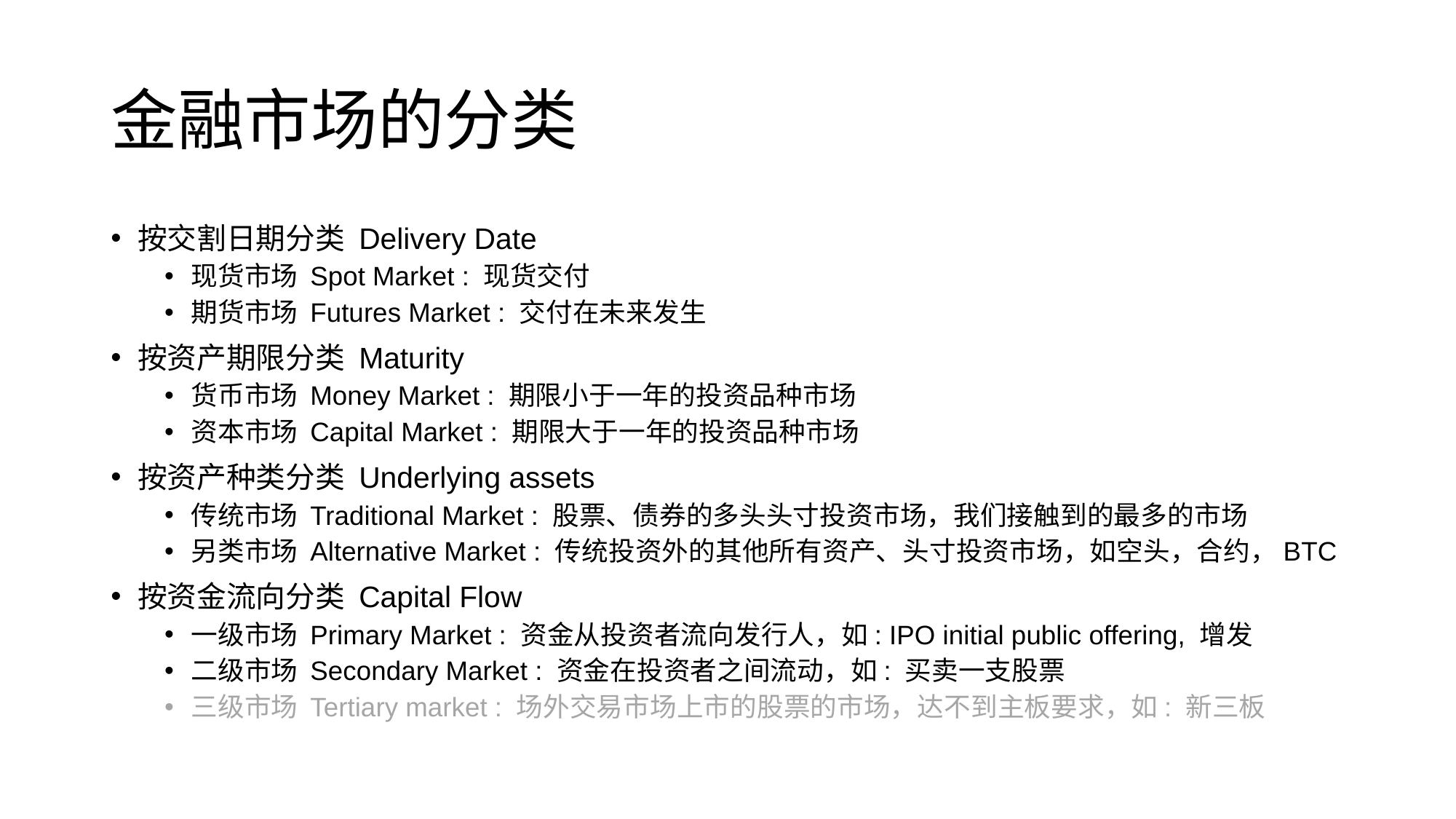

# 金融市场的分类
按交割日期分类 Delivery Date
现货市场 Spot Market : 现货交付
期货市场 Futures Market : 交付在未来发生
按资产期限分类 Maturity
货币市场 Money Market : 期限小于一年的投资品种市场
资本市场 Capital Market : 期限大于一年的投资品种市场
按资产种类分类 Underlying assets
传统市场 Traditional Market : 股票、债券的多头头寸投资市场，我们接触到的最多的市场
另类市场 Alternative Market : 传统投资外的其他所有资产、头寸投资市场，如空头，合约，BTC
按资金流向分类 Capital Flow
一级市场 Primary Market : 资金从投资者流向发行人，如: IPO initial public offering, 增发
二级市场 Secondary Market : 资金在投资者之间流动，如: 买卖一支股票
三级市场 Tertiary market : 场外交易市场上市的股票的市场，达不到主板要求，如: 新三板